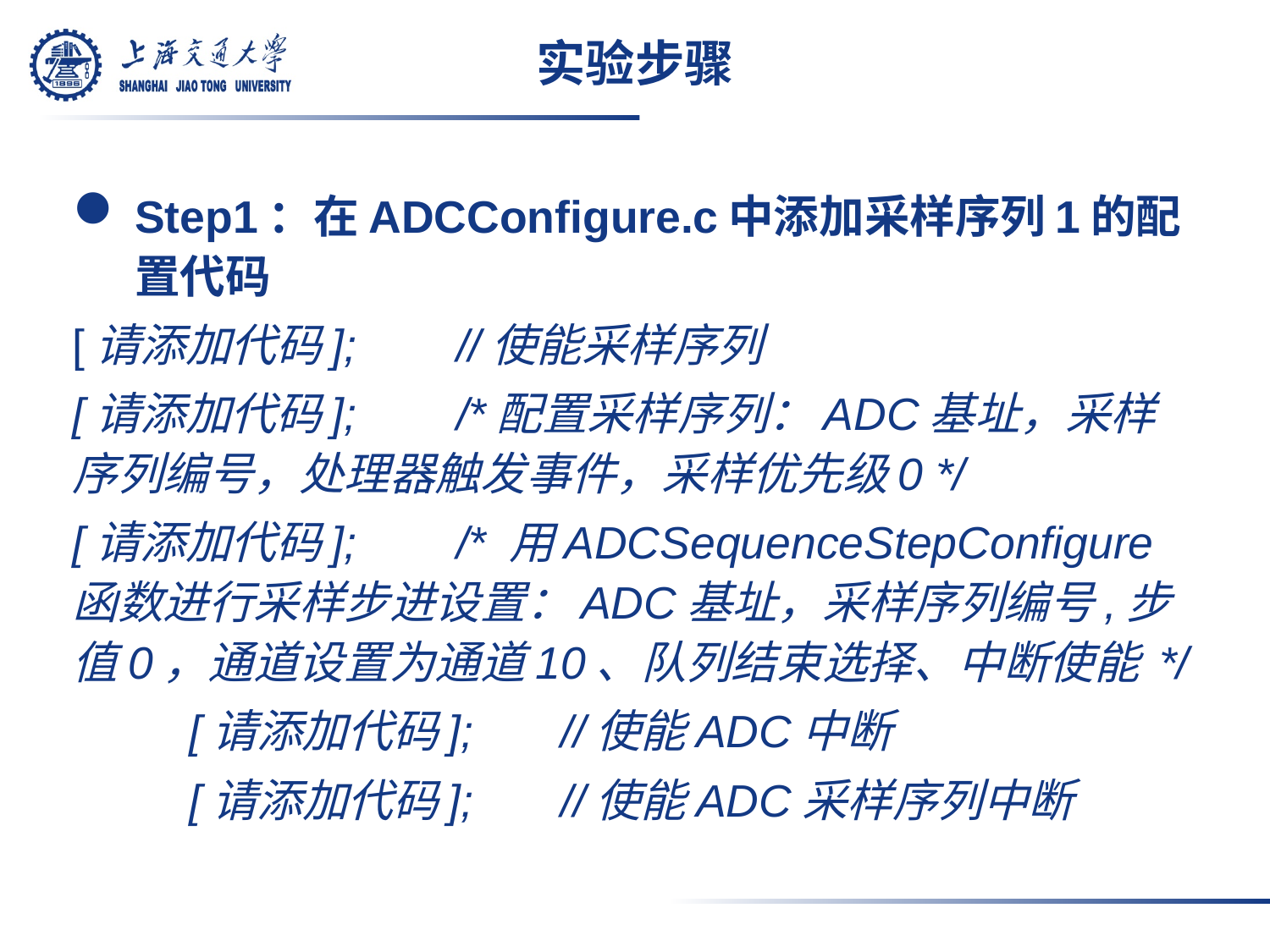

# 实验步骤
Step1：在ADCConfigure.c中添加采样序列1的配置代码
[请添加代码];        //使能采样序列
[请添加代码];        /*配置采样序列：ADC基址，采样序列编号，处理器触发事件，采样优先级0 */
[请添加代码];        /* 用ADCSequenceStepConfigure函数进行采样步进设置：ADC基址，采样序列编号,步值0，通道设置为通道10、队列结束选择、中断使能 */
	[请添加代码];       //使能ADC中断
	[请添加代码];       //使能ADC采样序列中断